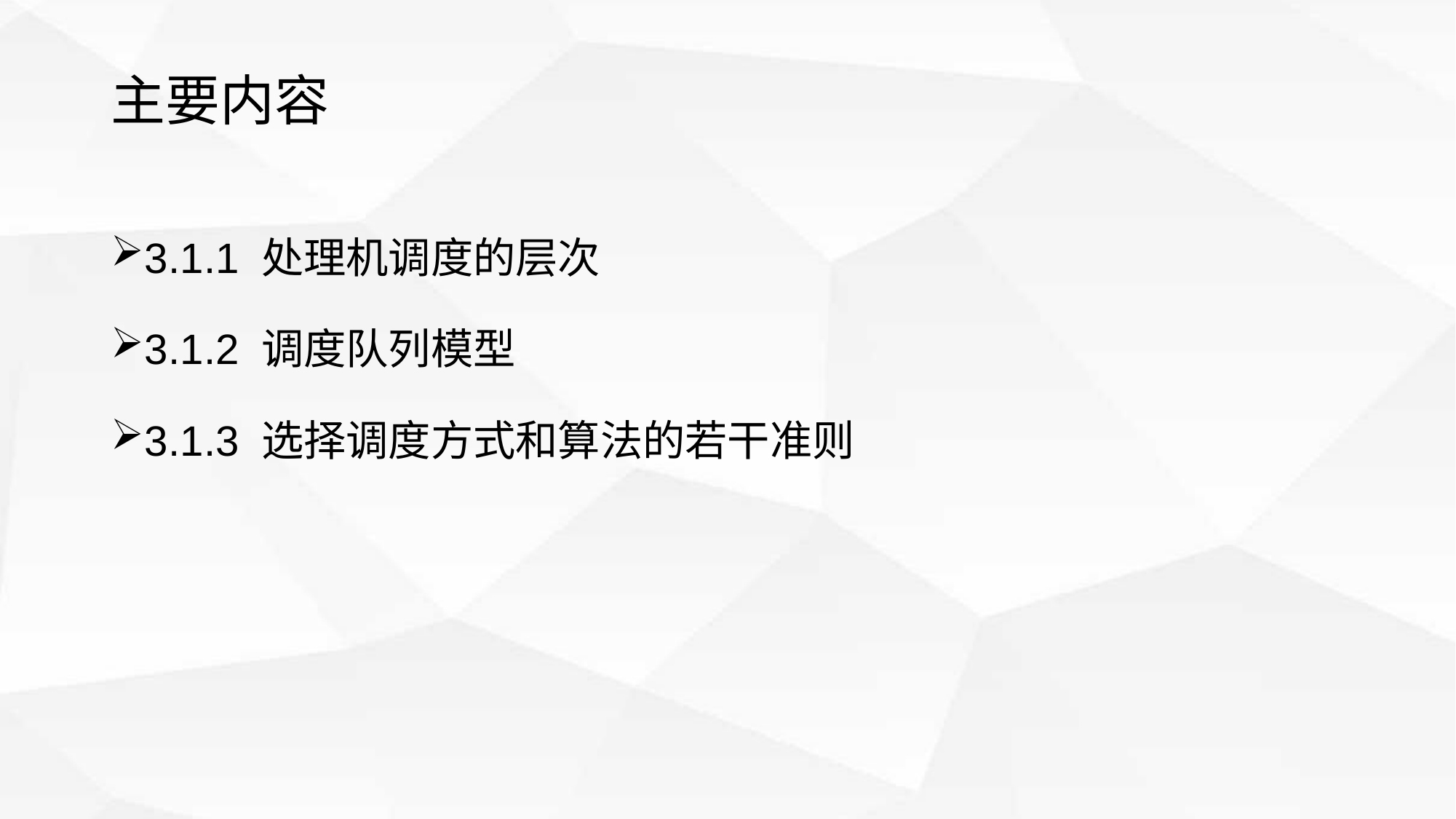

# 主要内容
3.1.1 处理机调度的层次
3.1.2 调度队列模型
3.1.3 选择调度方式和算法的若干准则